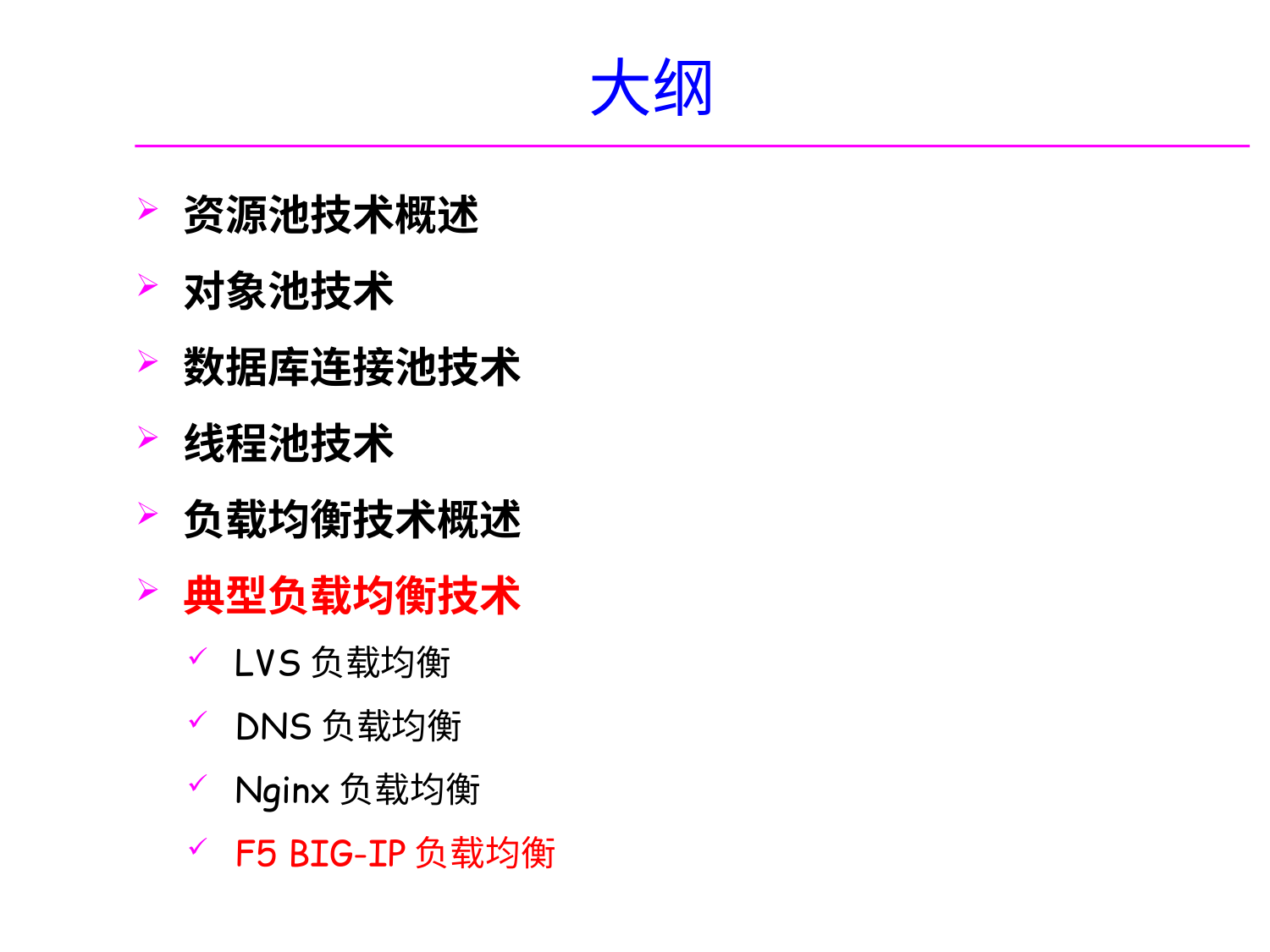

# 大纲
资源池技术概述
对象池技术
数据库连接池技术
线程池技术
负载均衡技术概述
典型负载均衡技术
LVS负载均衡
DNS负载均衡
Nginx负载均衡
F5 BIG-IP负载均衡
107